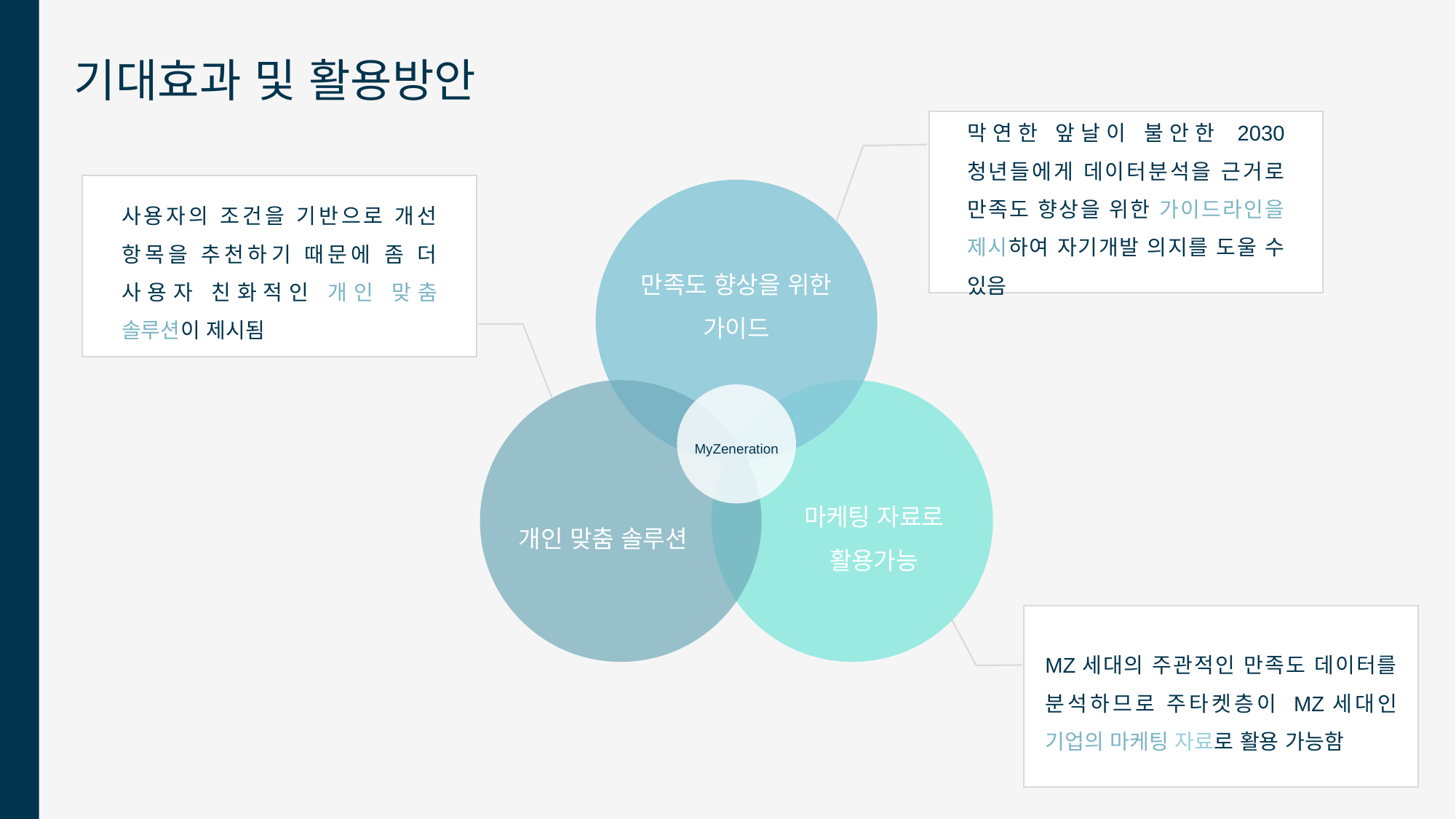

기대효과 및 활용방안

막연한 앞날이 불안한 2030 청년들에게 데이터분석을 근거로 만족도 향상을 위한 가이드라인을 제시하여 자기개발 의지를 도울 수 있음

사용자의 조건을 기반으로 개선 항목을 추천하기 때문에 좀 더 사용자 친화적인 개인 맞춤 솔루션이 제시됨

만족도 향상을 위한
가이드

MyZeneration
마케팅 자료로
활용가능
개인 맞춤 솔루션

MZ세대의 주관적인 만족도 데이터를 분석하므로 주타켓층이 MZ세대인 기업의 마케팅 자료로 활용 가능함